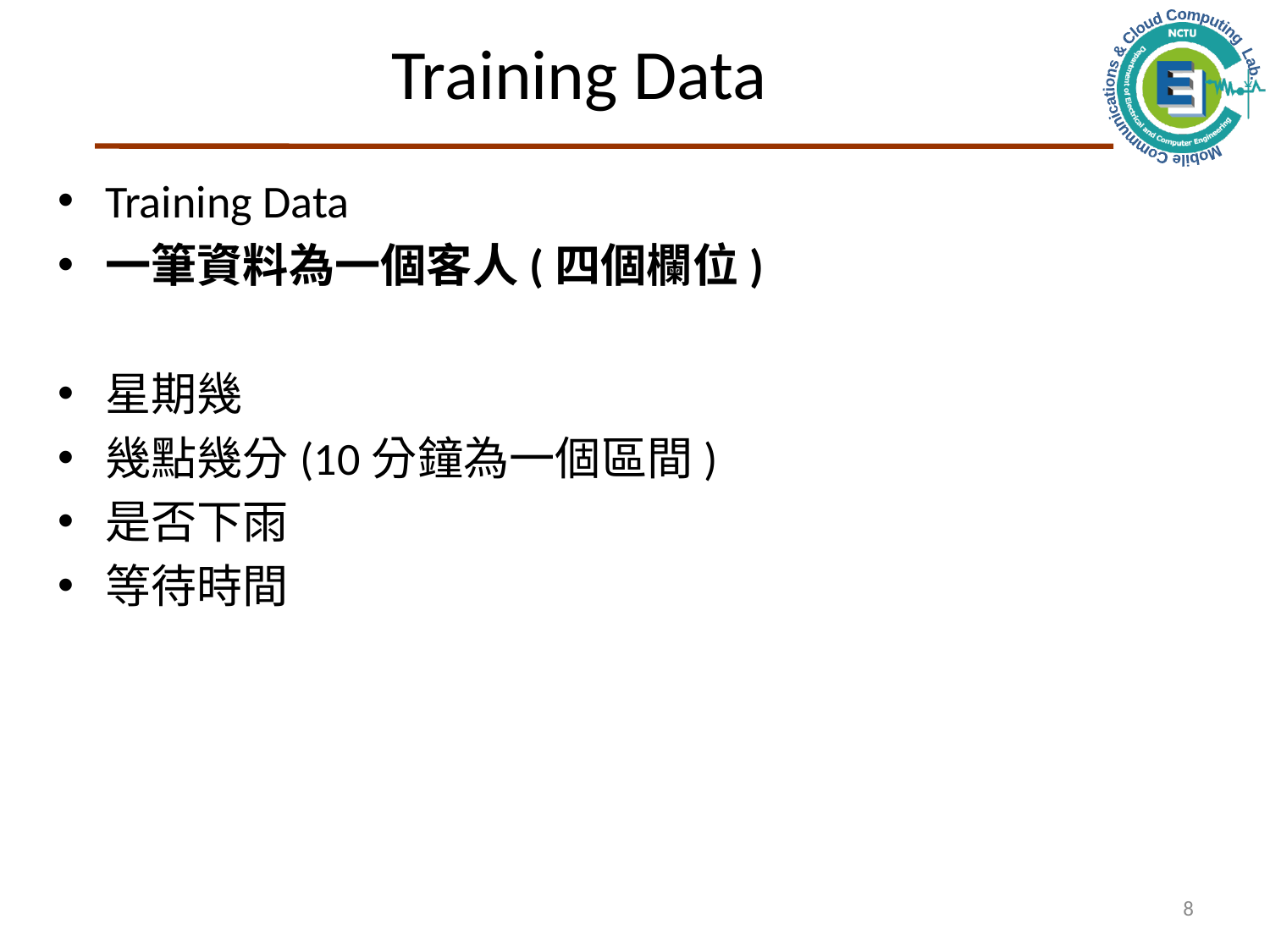

# Training Data
Training Data
一筆資料為一個客人(四個欄位)

星期幾
幾點幾分(10分鐘為一個區間)
是否下雨
等待時間

8